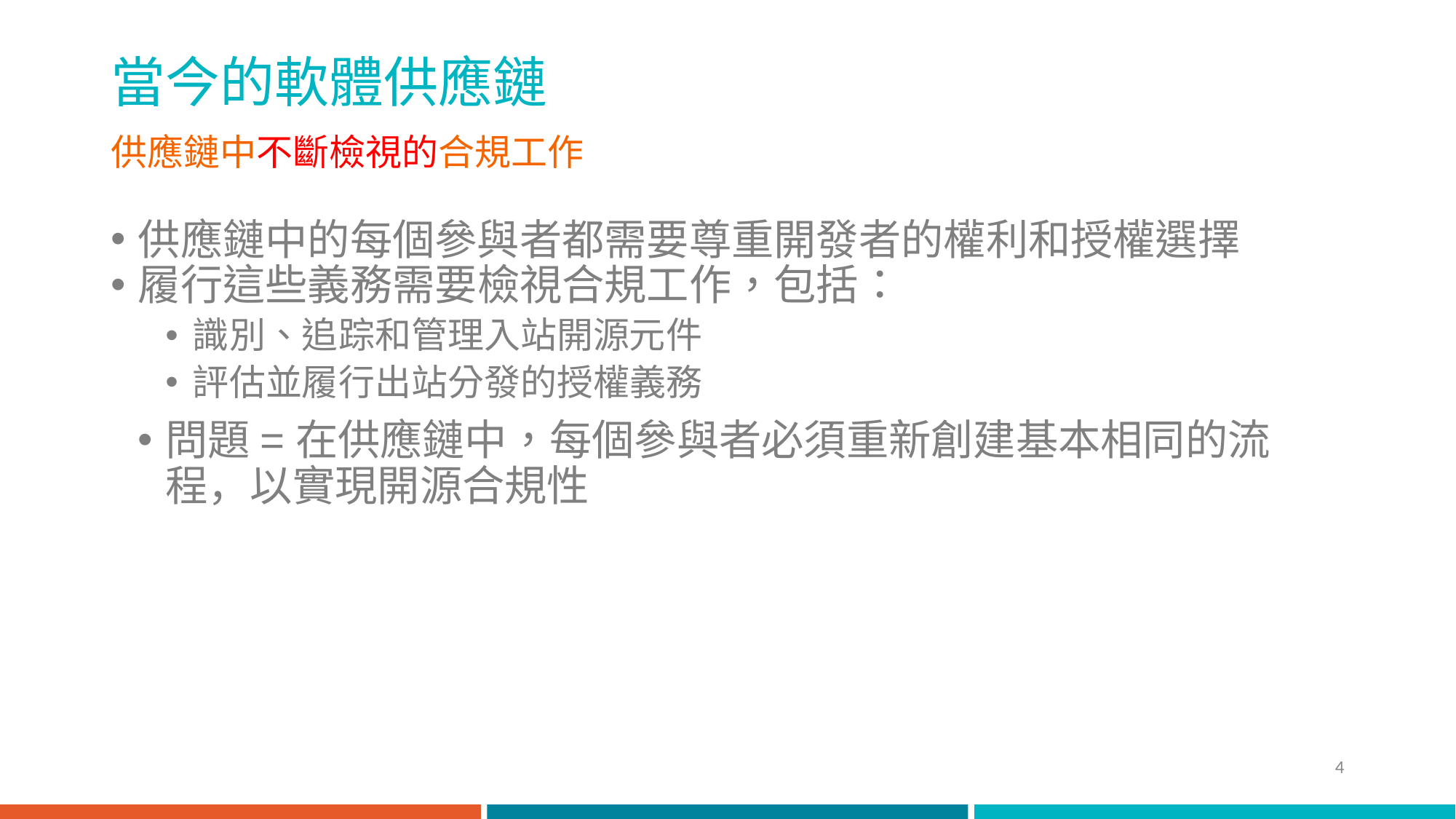

# 當今的軟體供應鏈
供應鏈中不斷檢視的合規工作
供應鏈中的每個參與者都需要尊重開發者的權利和授權選擇
履行這些義務需要檢視合規工作，包括：
識別、追踪和管理入站開源元件
評估並履行出站分發的授權義務
問題=在供應鏈中，每個參與者必須重新創建基本相同的流程，以實現開源合規性
4